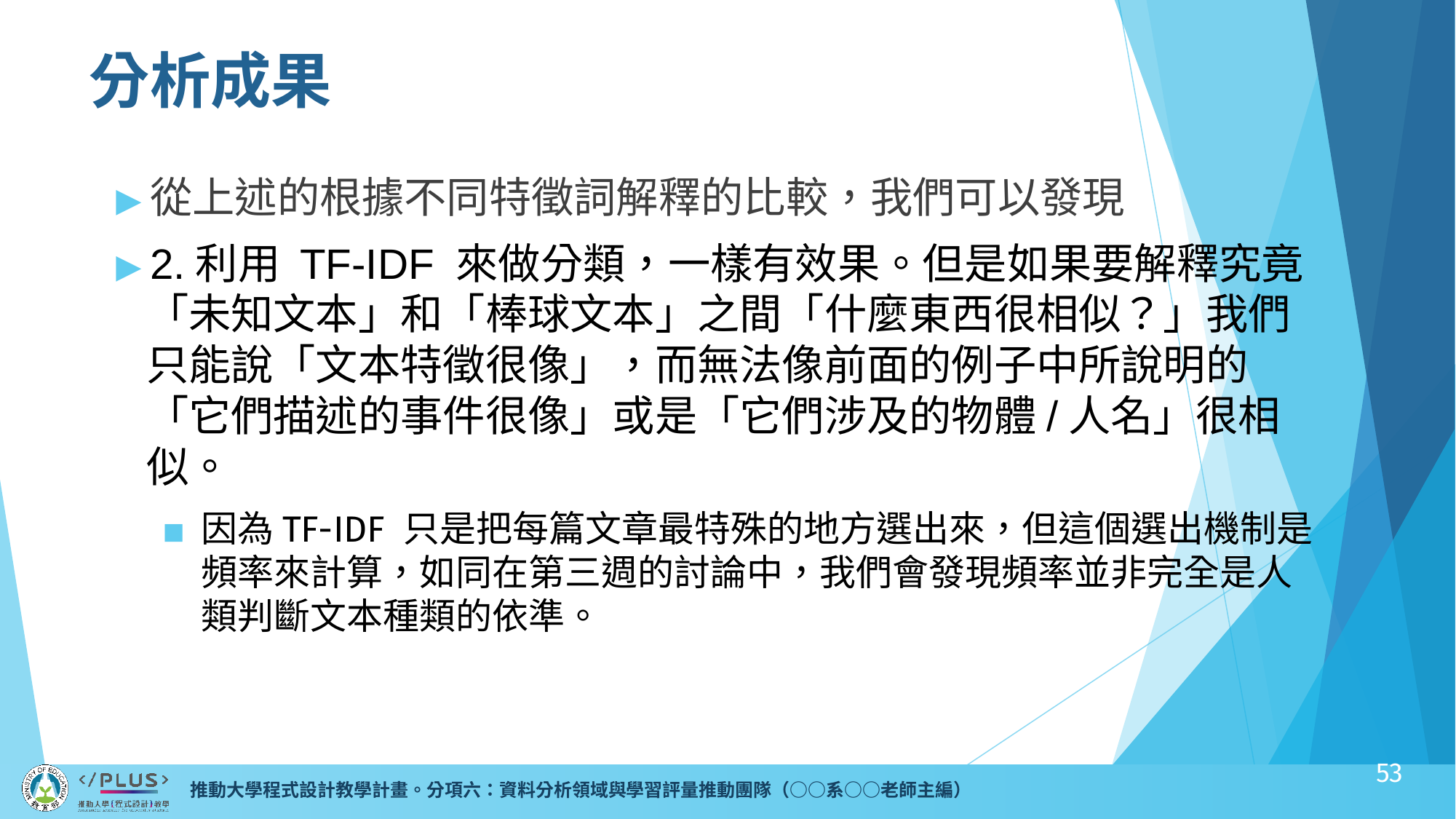

# 分析成果
從上述的根據不同特徵詞解釋的比較，我們可以發現
2.利用 TF-IDF 來做分類，一樣有效果。但是如果要解釋究竟「未知文本」和「棒球文本」之間「什麼東西很相似？」我們只能說「文本特徵很像」，而無法像前面的例子中所說明的「它們描述的事件很像」或是「它們涉及的物體/人名」很相似。
因為TF-IDF 只是把每篇文章最特殊的地方選出來，但這個選出機制是頻率來計算，如同在第三週的討論中，我們會發現頻率並非完全是人類判斷文本種類的依準。

53